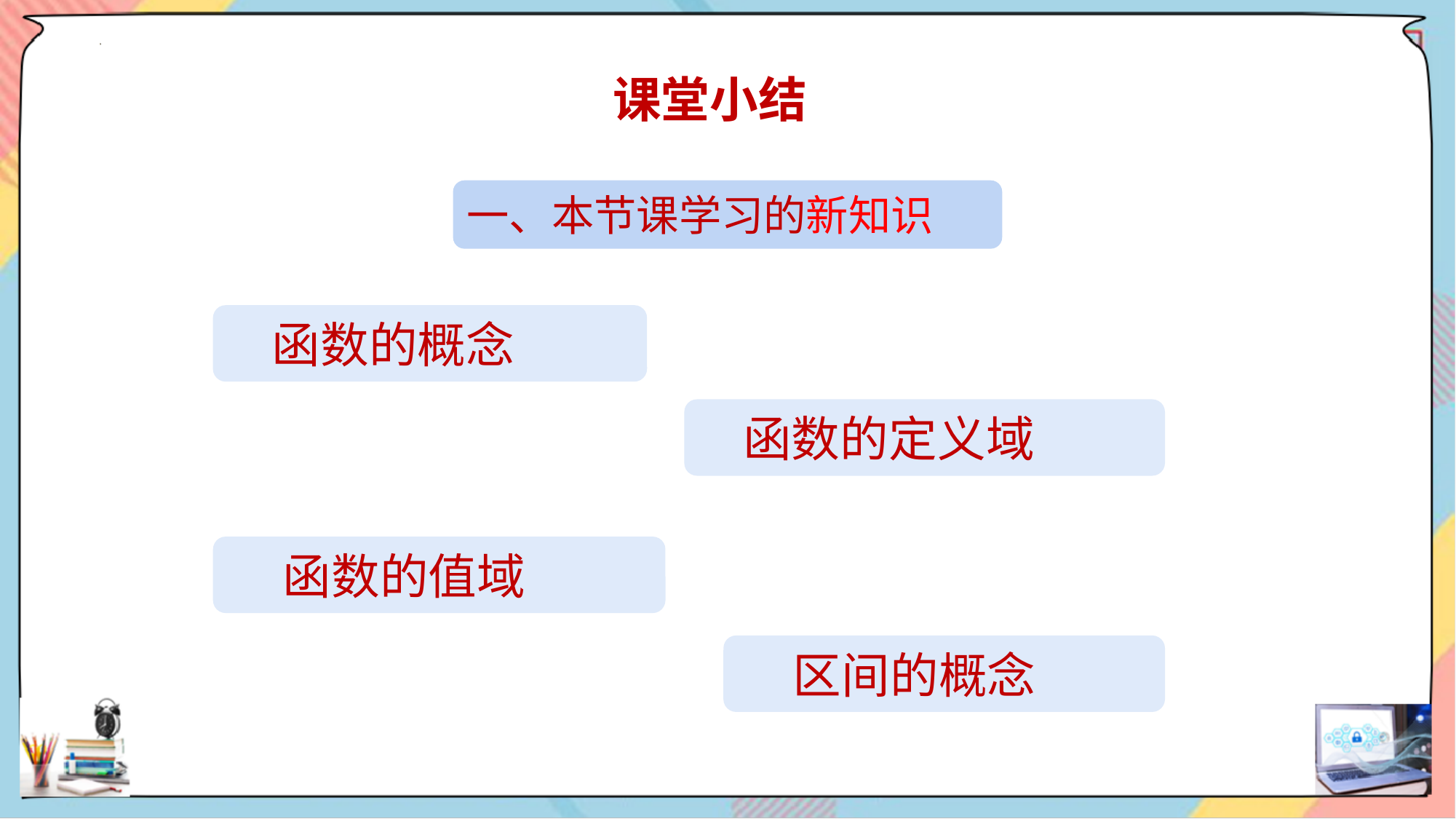

课堂小结
一、本节课学习的新知识
   函数的概念
   函数的定义域
    函数的值域
    区间的概念